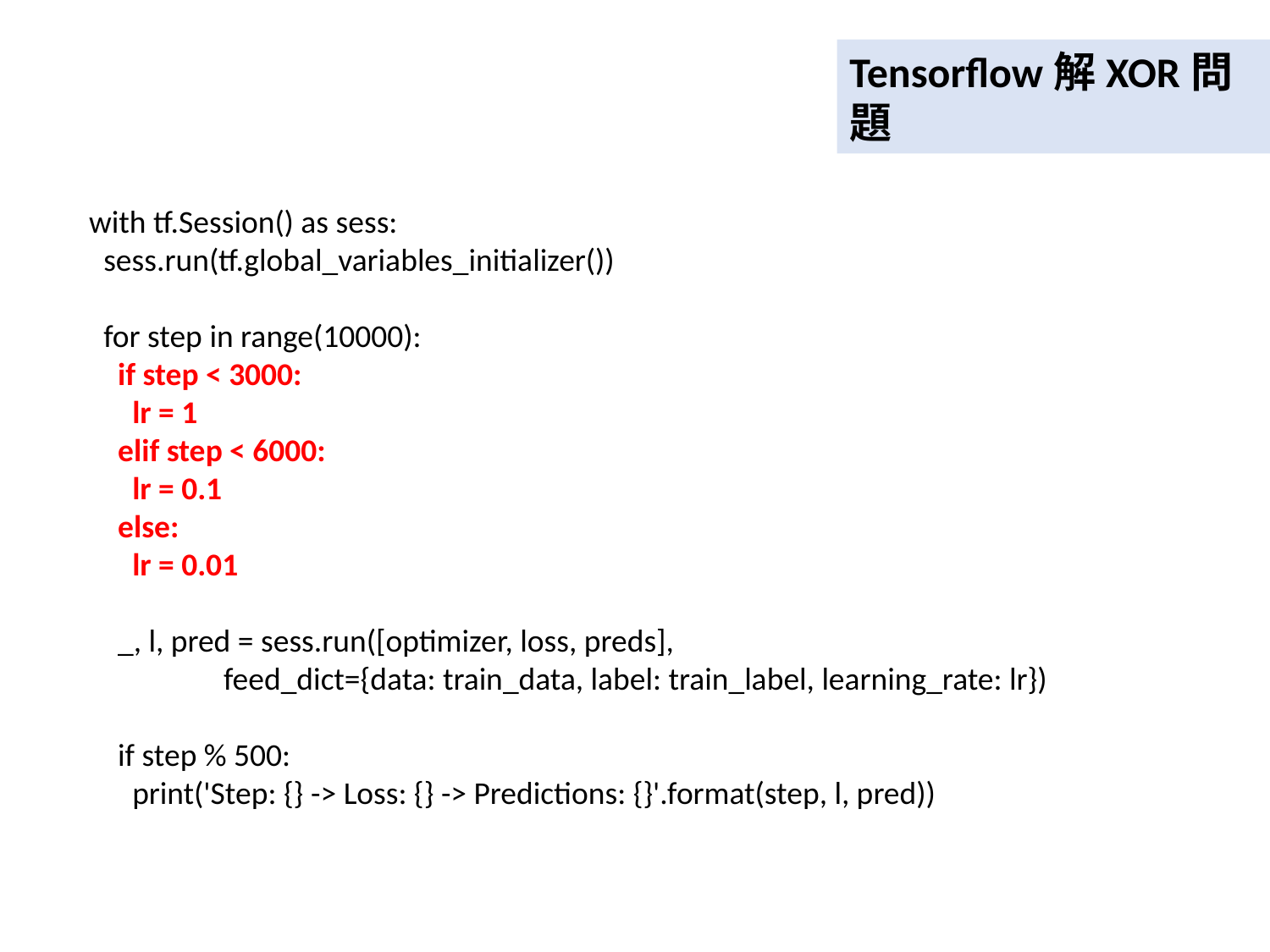

Tensorflow解XOR問題
with tf.Session() as sess:
  sess.run(tf.global_variables_initializer())

  for step in range(10000):
    if step < 3000:
      lr = 1
    elif step < 6000:
      lr = 0.1
    else:
      lr = 0.01

    _, l, pred = sess.run([optimizer, loss, preds],
　　　　feed_dict={data: train_data, label: train_label, learning_rate: lr})

    if step % 500:
      print('Step: {} -> Loss: {} -> Predictions: {}'.format(step, l, pred))